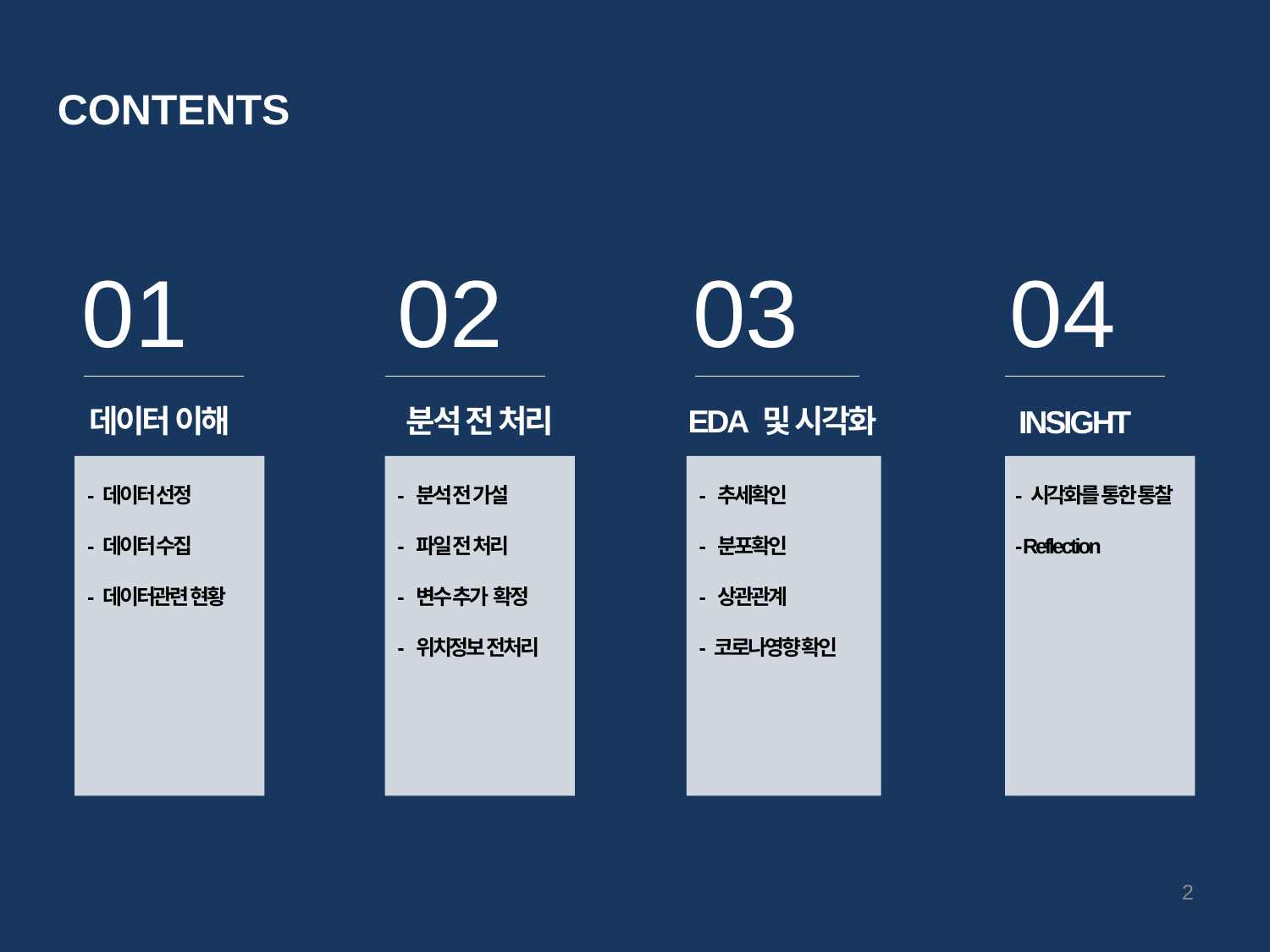

CONTENTS
01
데이터 이해

- 데이터 선정

- 데이터 수집

- 데이터관련 현황
02
분석 전 처리

-  분석 전 가설

-  파일 전 처리

-  변수 추가  확정

-  위치정보 전처리
03
EDA 및 시각화

-  추세확인

-  분포확인

-  상관관계

- 코로나영향 확인
04

- 시각화를 통한 통찰

- Reflection
INSIGHT
2